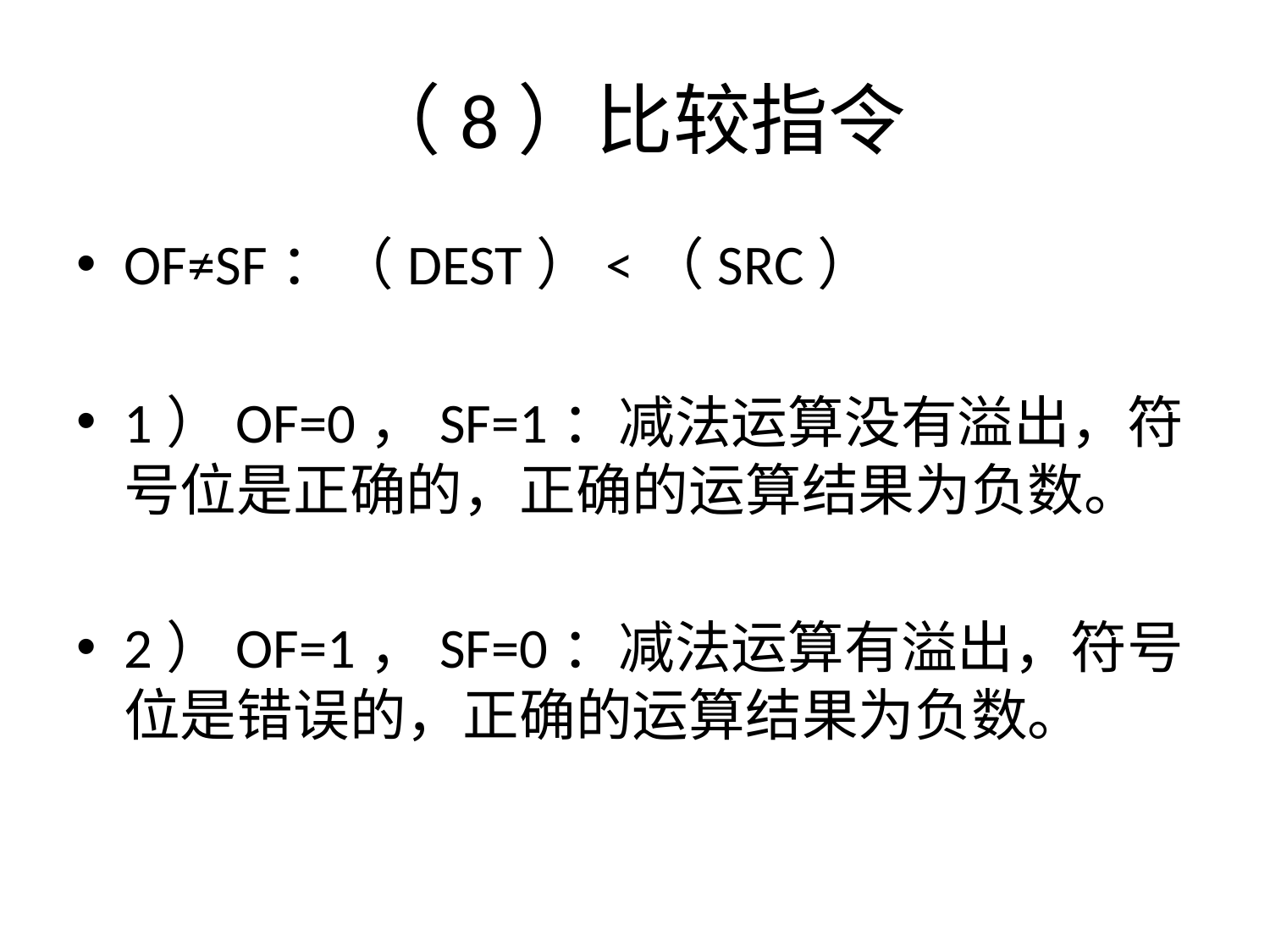

# （8）比较指令
OF≠SF：（DEST）<（SRC）

1）OF=0，SF=1：减法运算没有溢出，符号位是正确的，正确的运算结果为负数。

2）OF=1，SF=0：减法运算有溢出，符号位是错误的，正确的运算结果为负数。